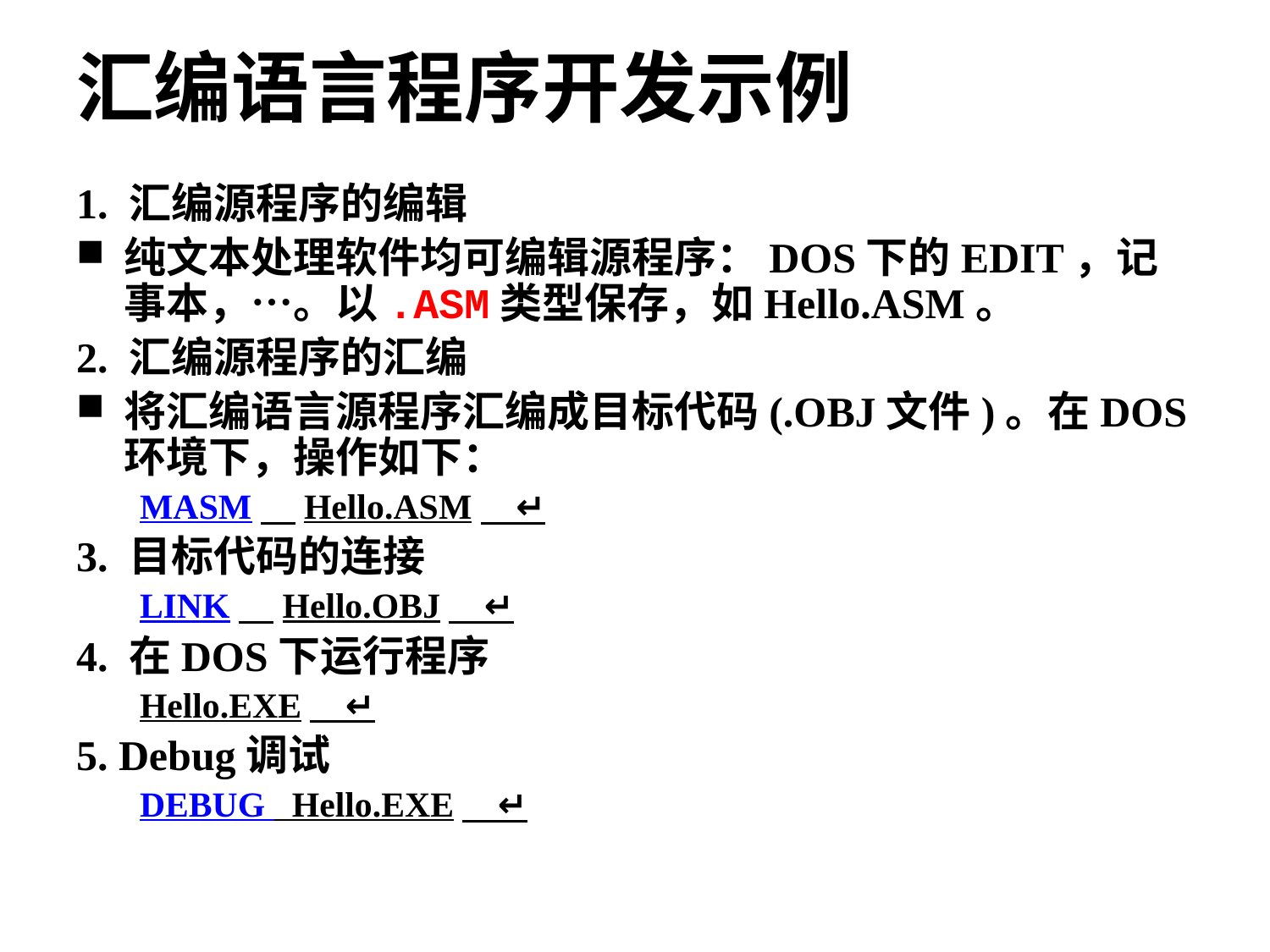

# 汇编语言程序开发示例
1. 汇编源程序的编辑
纯文本处理软件均可编辑源程序：DOS下的EDIT，记事本，…。以.ASM类型保存，如Hello.ASM。
2. 汇编源程序的汇编
将汇编语言源程序汇编成目标代码(.OBJ文件)。在DOS环境下，操作如下：
MASM　Hello.ASM　↵
3. 目标代码的连接
LINK　Hello.OBJ　↵
4. 在DOS下运行程序
Hello.EXE　↵
5. Debug调试
DEBUG   Hello.EXE　↵